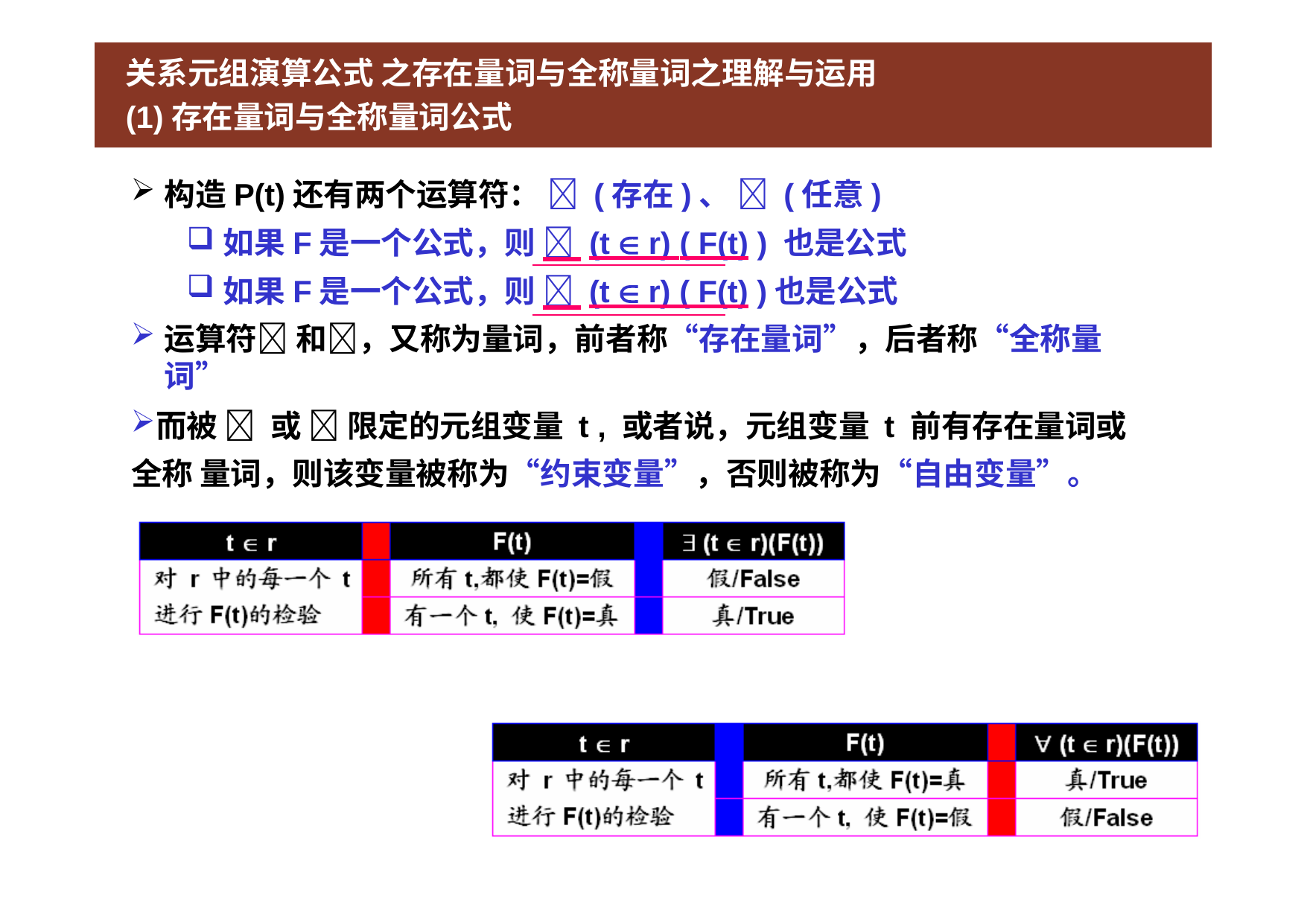

# 关系元组演算公式 之存在量词与全称量词之理解与运用
(1)存在量词与全称量词公式
构造P(t)还有两个运算符： ∃ (存在)、 ∀ (任意)
如果F是一个公式，则 ∃ (t ∈ r) ( F(t) ) 也是公式
如果F是一个公式，则 ∀ (t ∈ r) ( F(t) )也是公式
运算符∃ 和∀，又称为量词，前者称“存在量词”，后者称“全称量词”
而被 ∃	或 ∀ 限定的元组变量 t , 或者说，元组变量 t 前有存在量词或全称 量词，则该变量被称为“约束变量”，否则被称为“自由变量”。